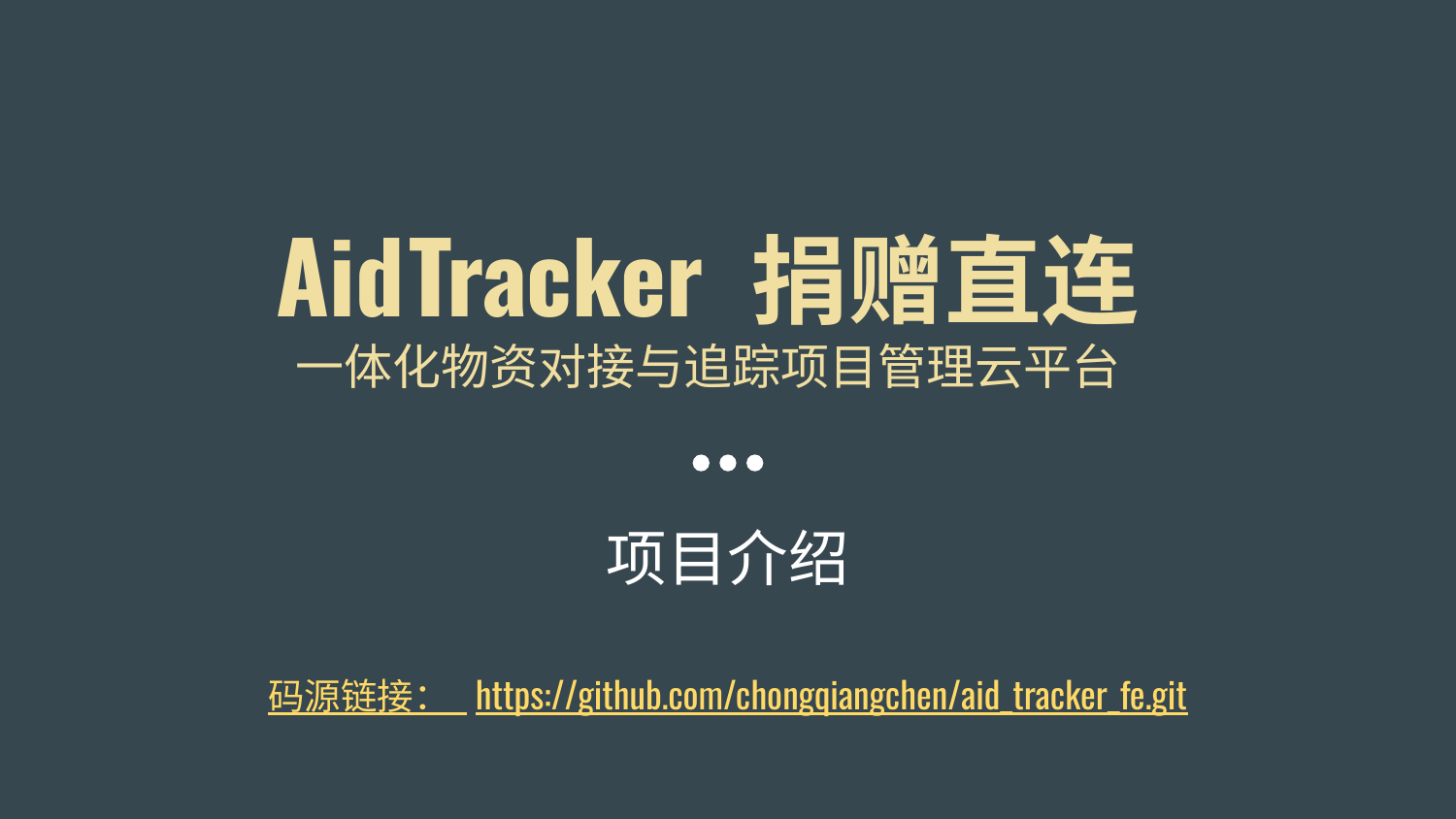

# AidTracker 捐赠直连
一体化物资对接与追踪项目管理云平台
项目介绍

码源链接：  https://github.com/chongqiangchen/aid_tracker_fe.git